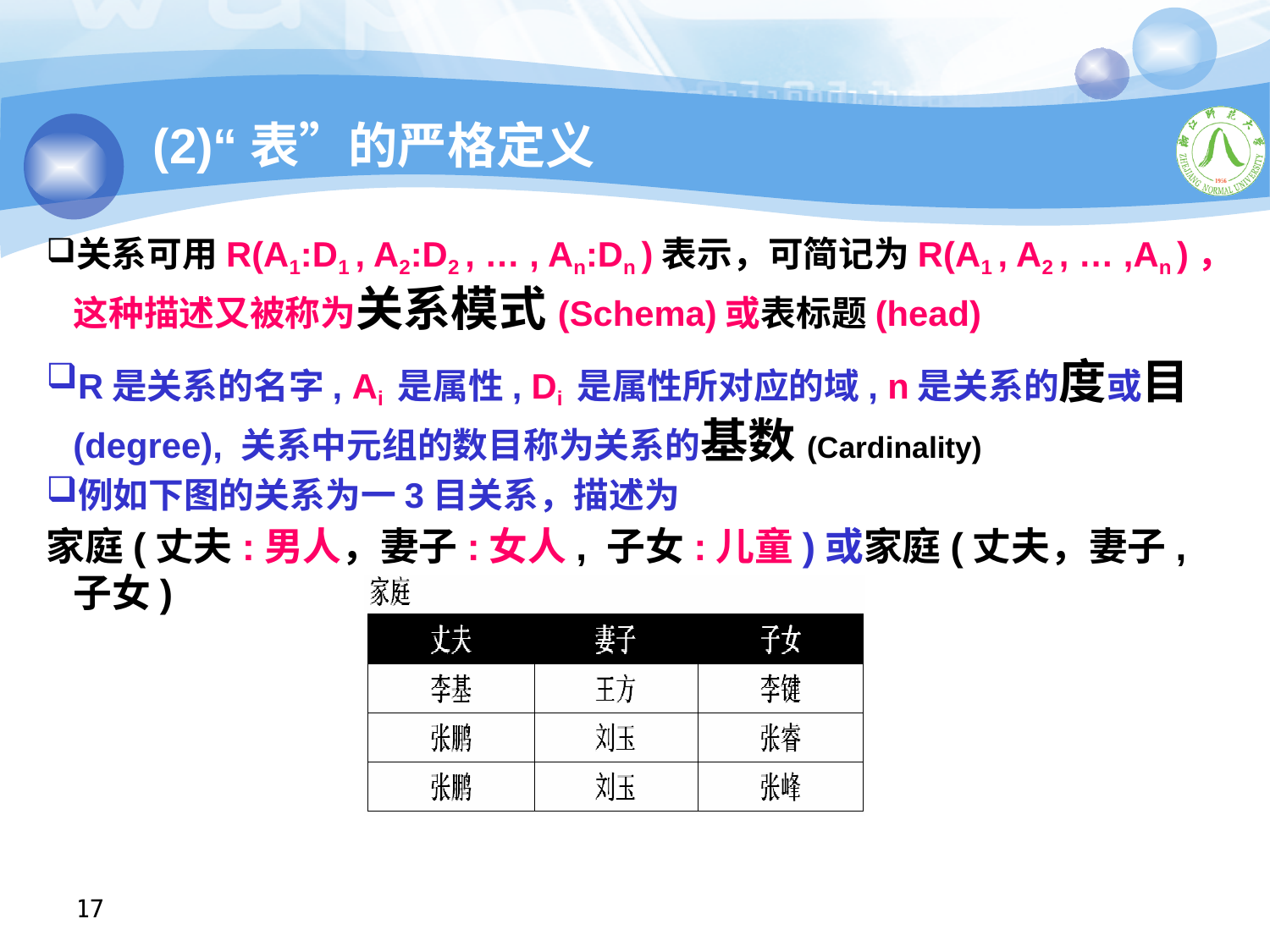

# (2)“表”的严格定义
关系可用R(A1:D1 , A2:D2 , … , An:Dn )表示，可简记为R(A1 , A2 , … ,An )，这种描述又被称为关系模式(Schema)或表标题(head)
R是关系的名字, Ai 是属性, Di 是属性所对应的域, n是关系的度或目(degree), 关系中元组的数目称为关系的基数(Cardinality)
例如下图的关系为一3目关系，描述为
家庭(丈夫:男人，妻子:女人, 子女:儿童)或家庭(丈夫，妻子, 子女)

17